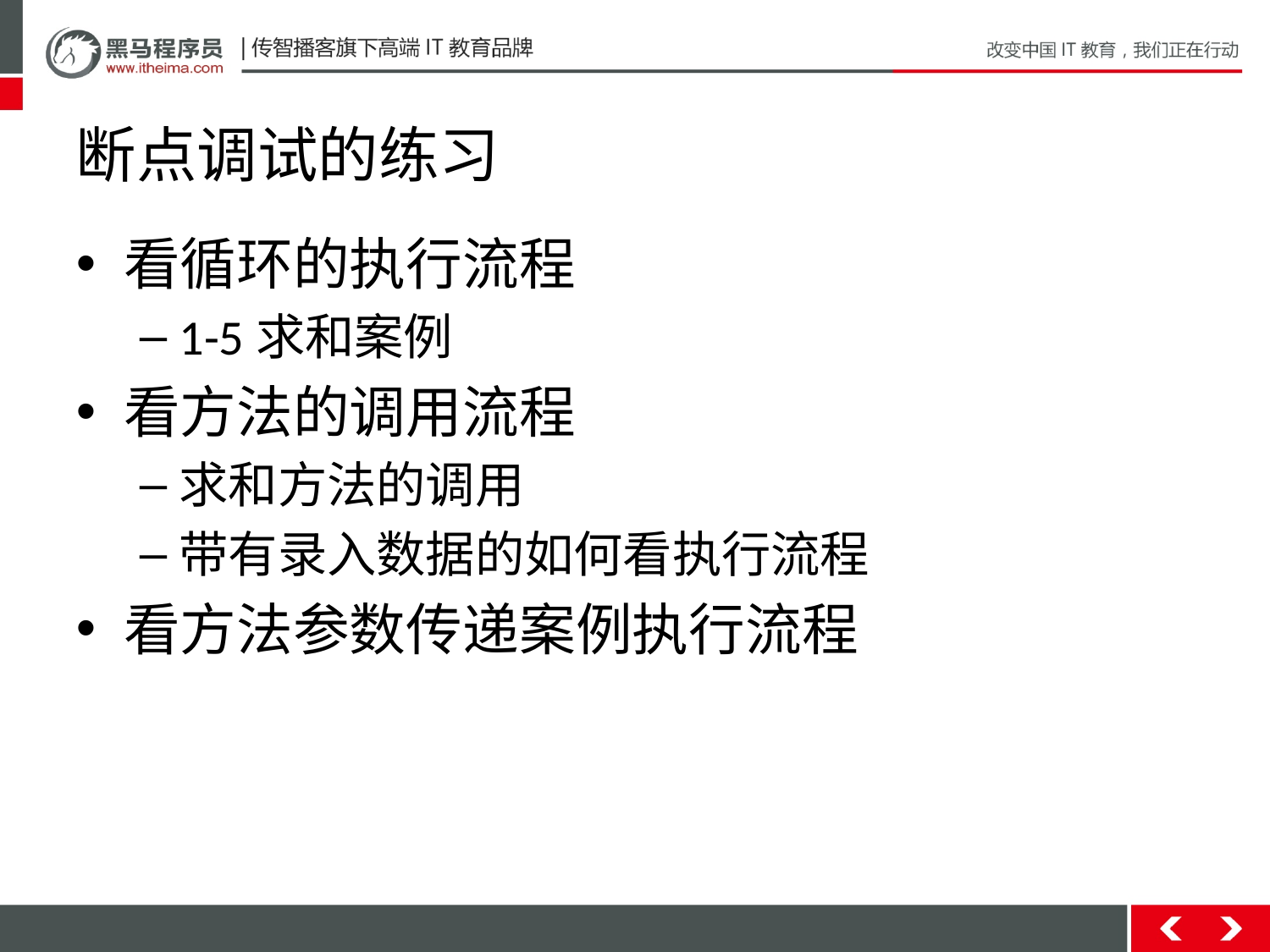

# 断点调试的练习
看循环的执行流程
1-5求和案例
看方法的调用流程
求和方法的调用
带有录入数据的如何看执行流程
看方法参数传递案例执行流程